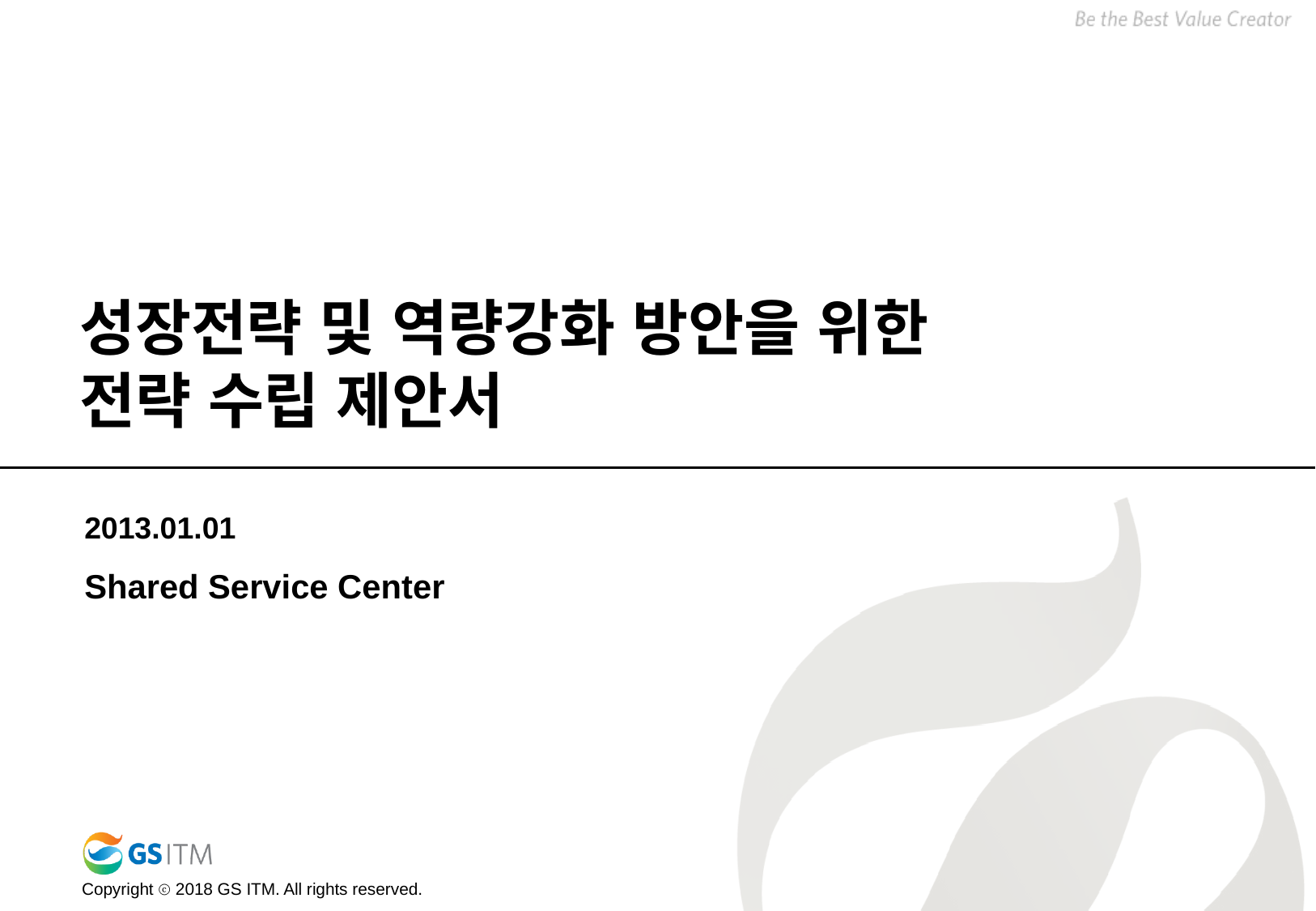

성장전략 및 역량강화 방안을 위한
전략 수립 제안서
2013.01.01
Shared Service Center